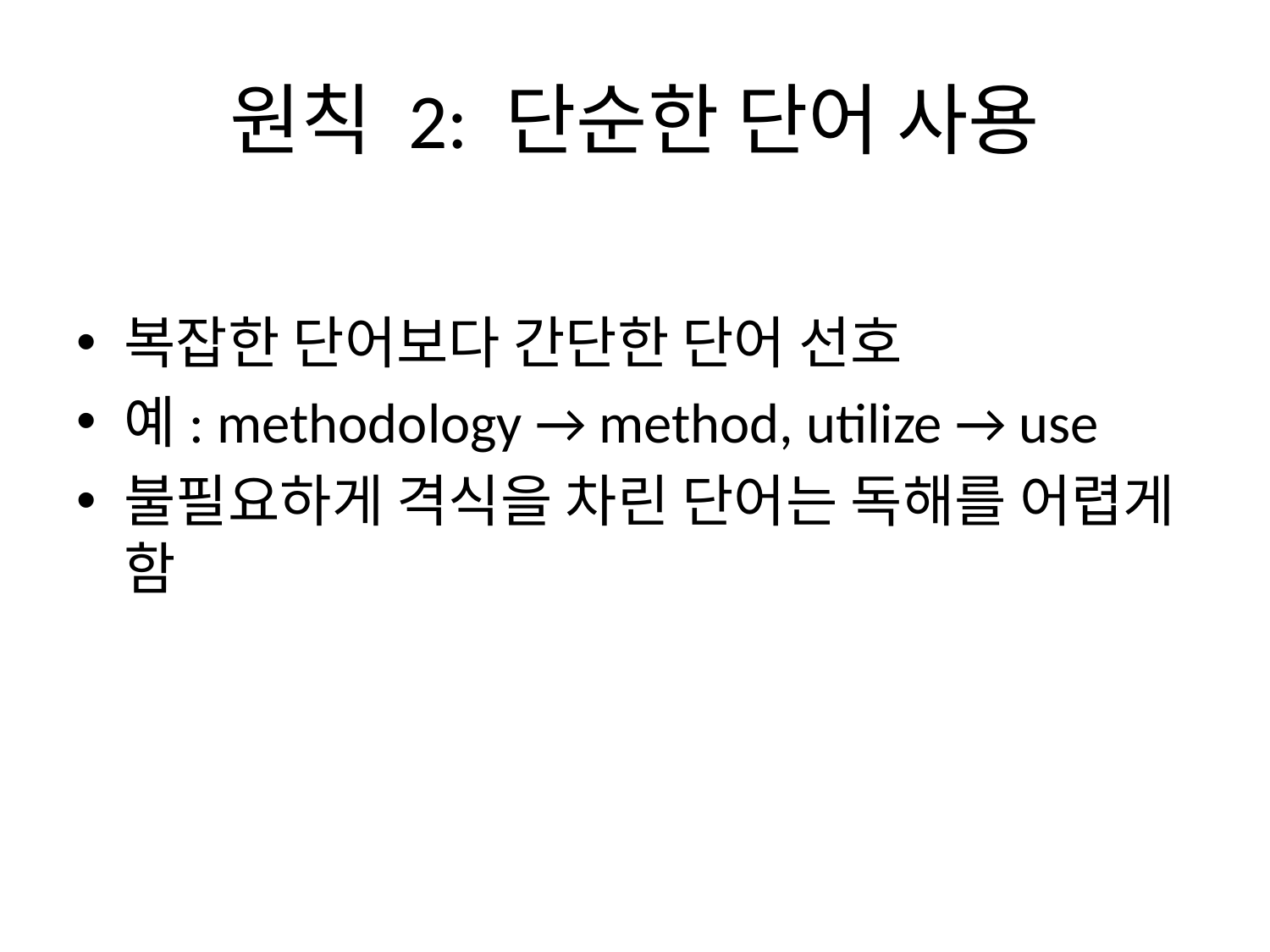

# 원칙 2: 단순한 단어 사용

복잡한 단어보다 간단한 단어 선호
예: methodology → method, utilize → use
불필요하게 격식을 차린 단어는 독해를 어렵게 함